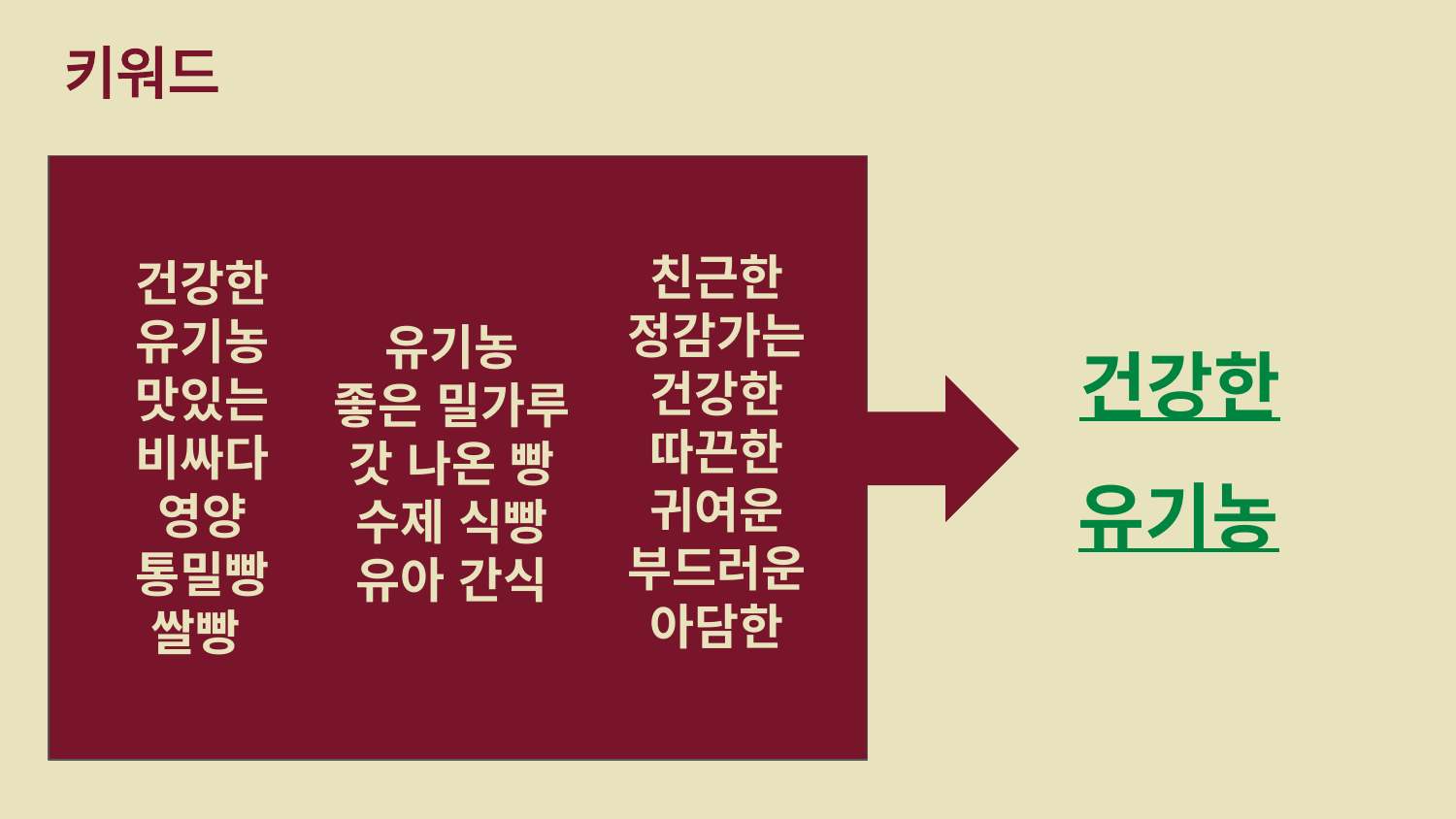

# 키워드

친근한
정감가는
건강한
따끈한
귀여운
부드러운
아담한
건강한
유기농
맛있는
비싸다
영양
통밀빵
쌀빵

유기농
좋은 밀가루
갓 나온 빵
수제 식빵
유아 간식
건강한

유기농